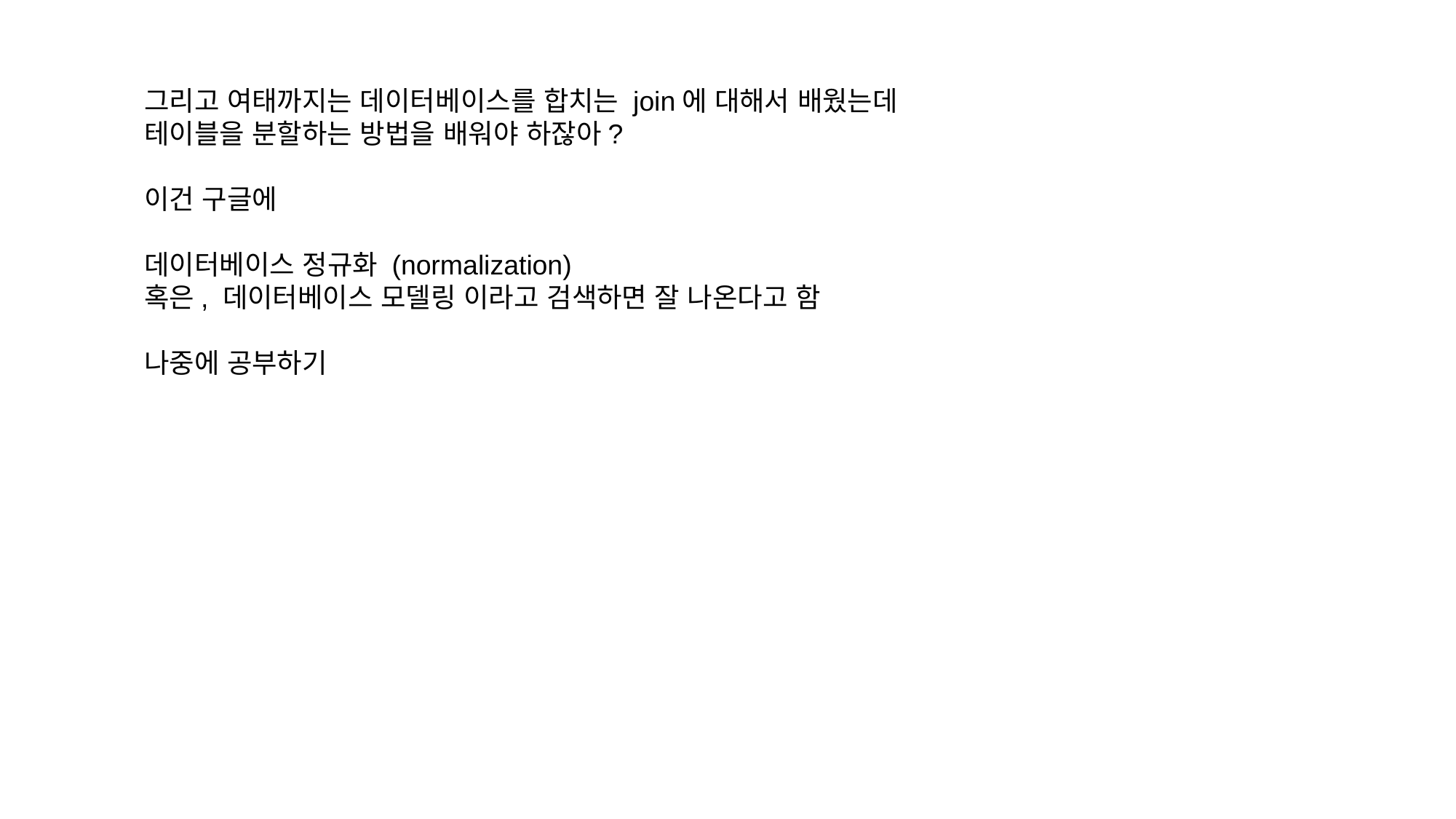

그리고 여태까지는 데이터베이스를 합치는 join에 대해서 배웠는데
테이블을 분할하는 방법을 배워야 하잖아?

이건 구글에

데이터베이스 정규화 (normalization)
혹은, 데이터베이스 모델링 이라고 검색하면 잘 나온다고 함

나중에 공부하기